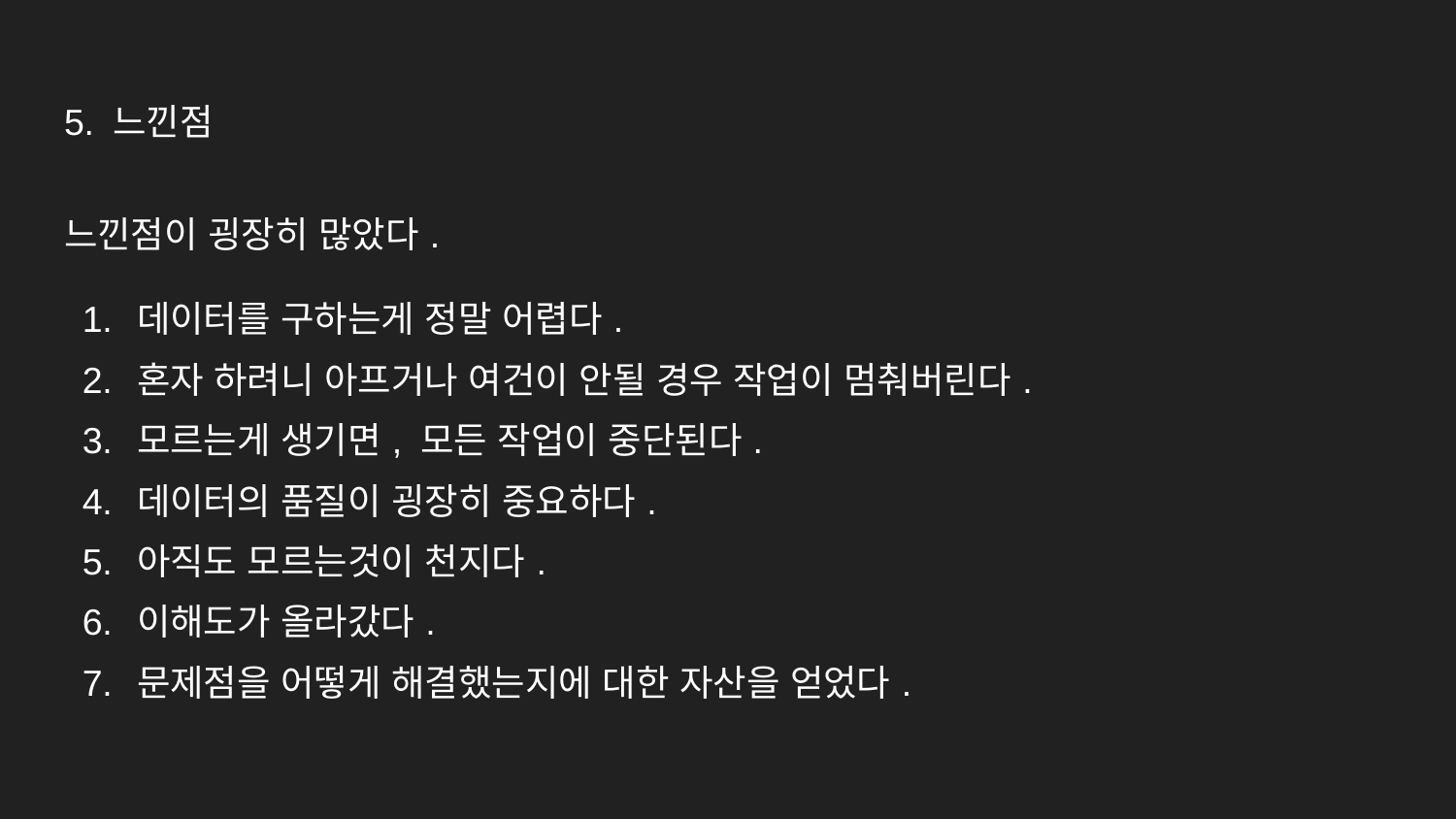

# 5. 느낀점

느낀점이 굉장히 많았다.
데이터를 구하는게 정말 어렵다.
혼자 하려니 아프거나 여건이 안될 경우 작업이 멈춰버린다.
모르는게 생기면, 모든 작업이 중단된다.
데이터의 품질이 굉장히 중요하다.
아직도 모르는것이 천지다.
이해도가 올라갔다.
문제점을 어떻게 해결했는지에 대한 자산을 얻었다.